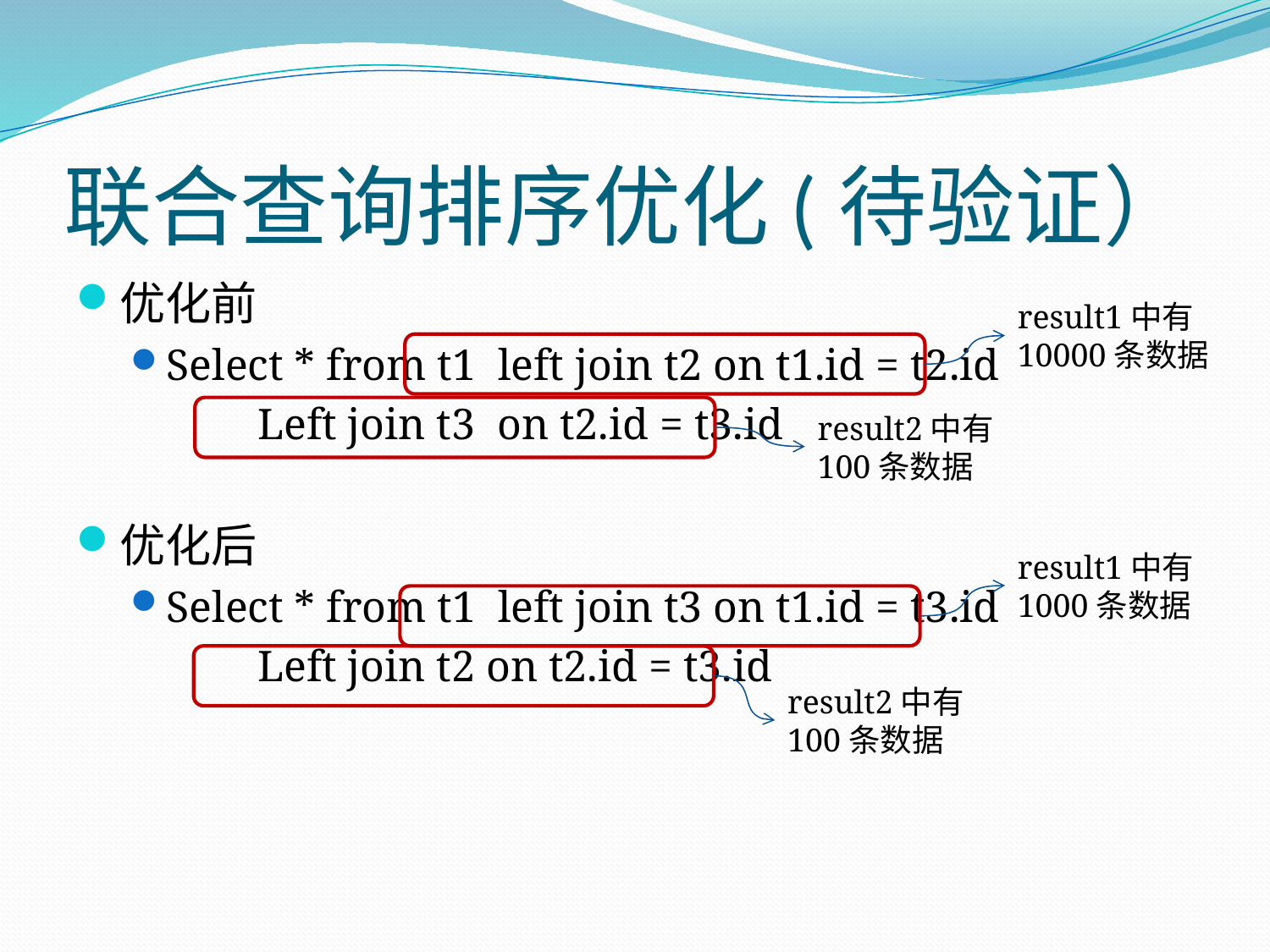

# 联合查询排序优化(待验证）
优化前
Select * from t1  left join t2 on t1.id = t2.id
	Left join t3  on t2.id = t3.id

优化后
Select * from t1  left join t3 on t1.id = t3.id
	Left join t2 on t2.id = t3.id

result1中有10000条数据

result2中有100条数据
result1中有1000条数据

result2中有100条数据